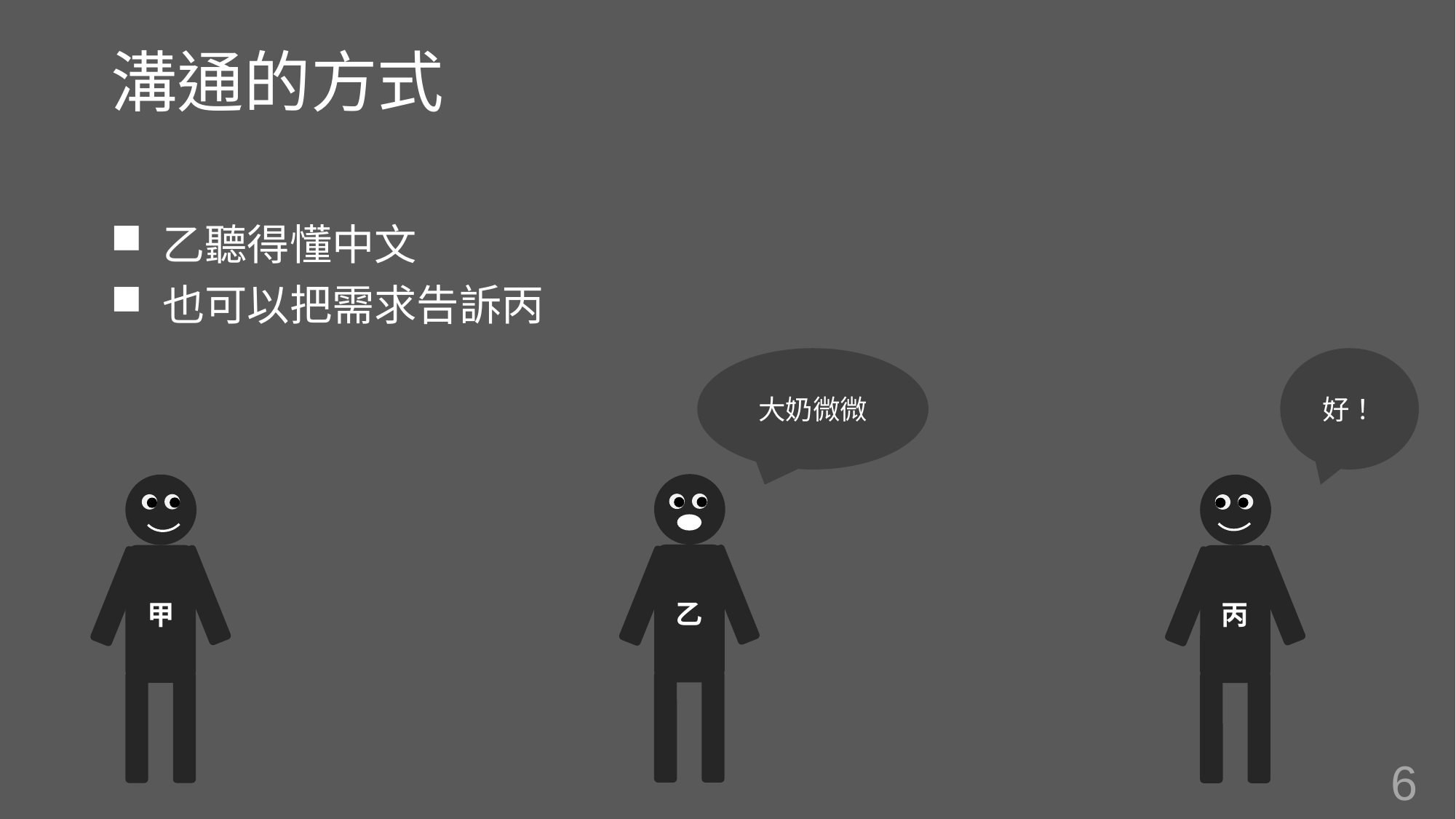

溝通的方式
 乙聽得懂中文
 也可以把需求告訴丙
大奶微微
好！

乙

甲

丙

6